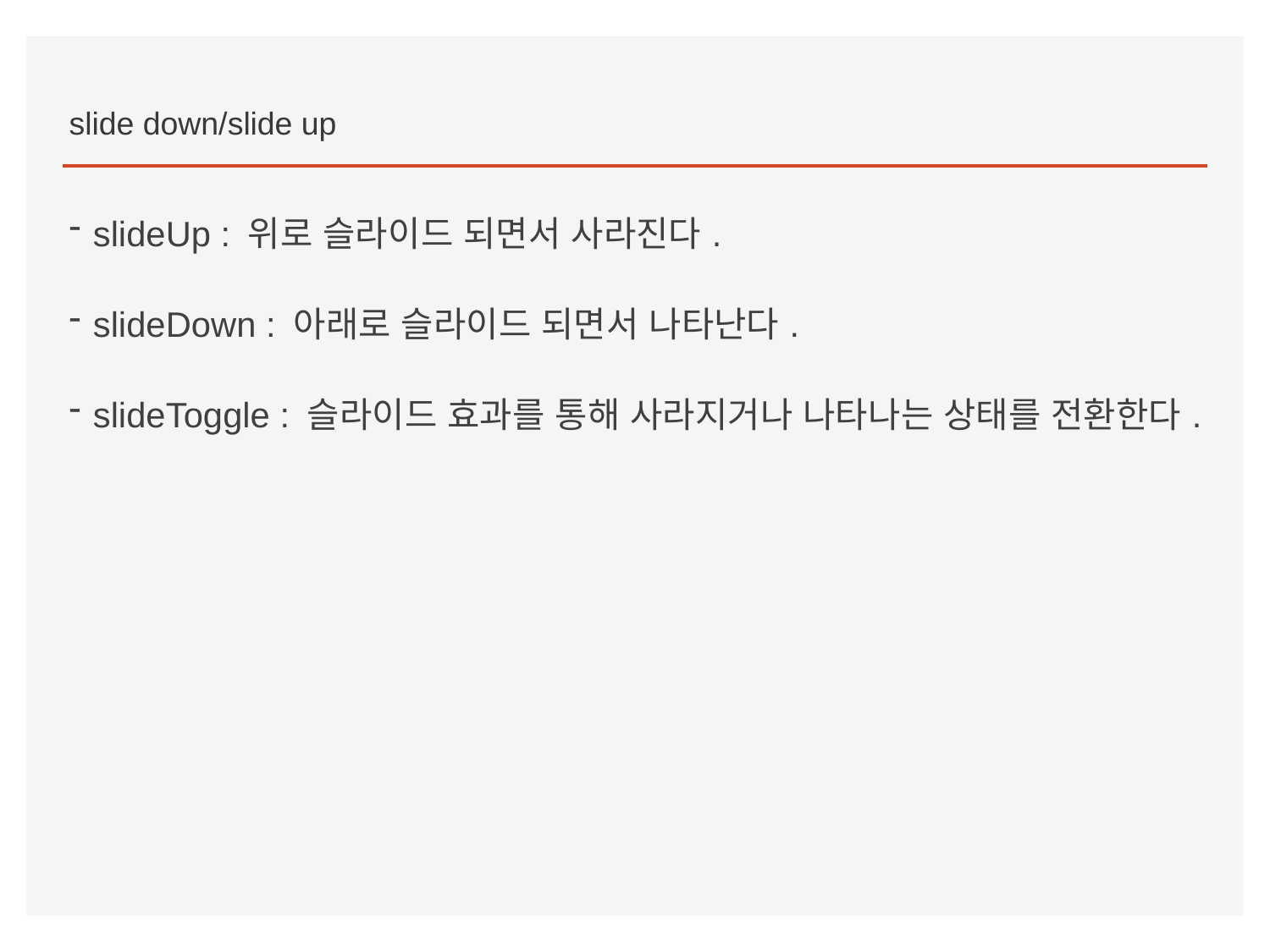

slide down/slide up
slideUp : 위로 슬라이드 되면서 사라진다.
slideDown : 아래로 슬라이드 되면서 나타난다.
slideToggle : 슬라이드 효과를 통해 사라지거나 나타나는 상태를 전환한다.